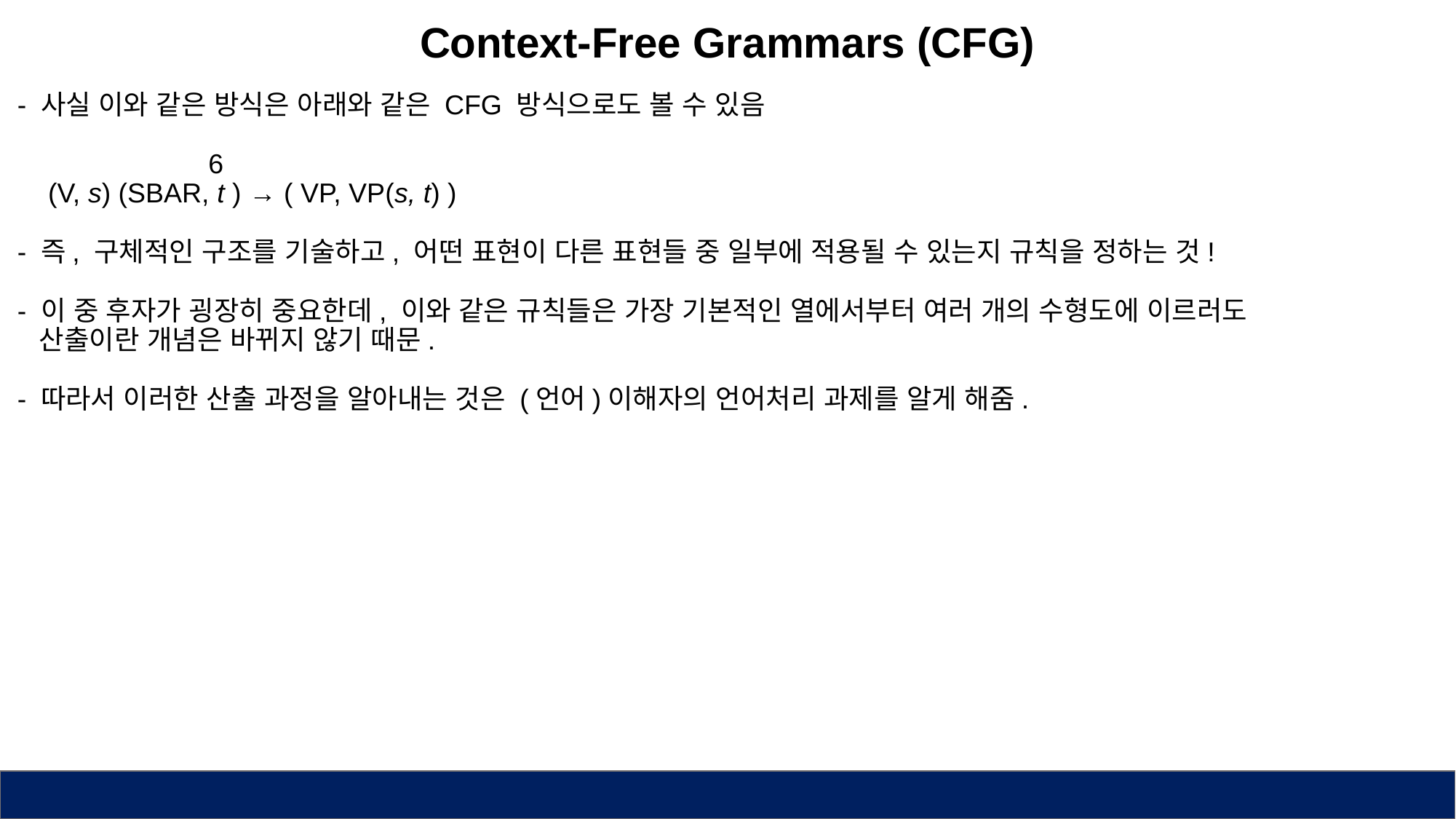

Context-Free Grammars (CFG)

- 사실 이와 같은 방식은 아래와 같은 CFG 방식으로도 볼 수 있음

                         6
    (V, s) (SBAR, t ) → ( VP, VP(s, t) )

- 즉, 구체적인 구조를 기술하고, 어떤 표현이 다른 표현들 중 일부에 적용될 수 있는지 규칙을 정하는 것!

- 이 중 후자가 굉장히 중요한데, 이와 같은 규칙들은 가장 기본적인 열에서부터 여러 개의 수형도에 이르러도
  산출이란 개념은 바뀌지 않기 때문.

- 따라서 이러한 산출 과정을 알아내는 것은 (언어)이해자의 언어처리 과제를 알게 해줌.